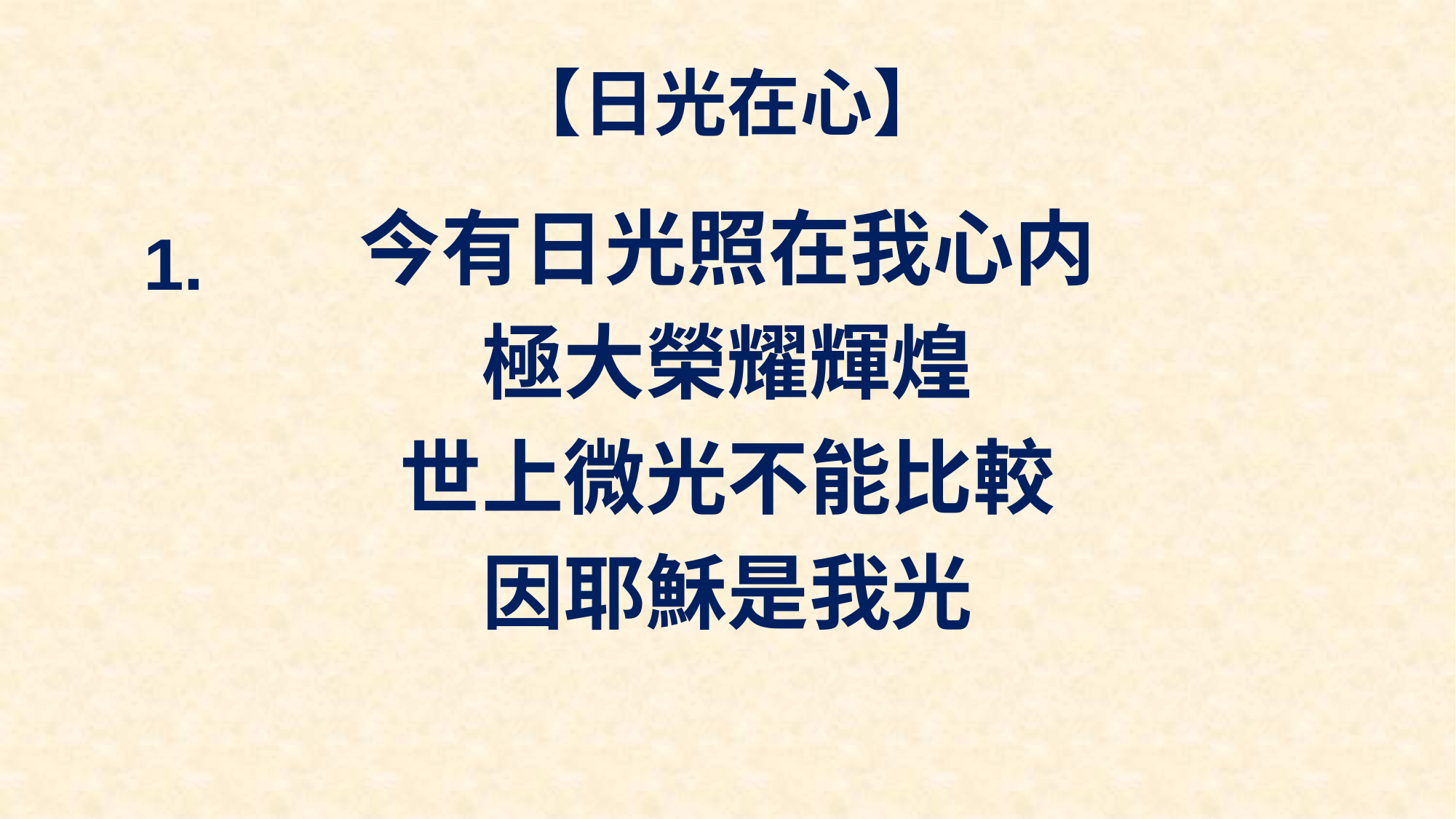

# 【日光在心】
今有日光照在我心内
極大榮耀輝煌
世上微光不能比較
因耶穌是我光
1.